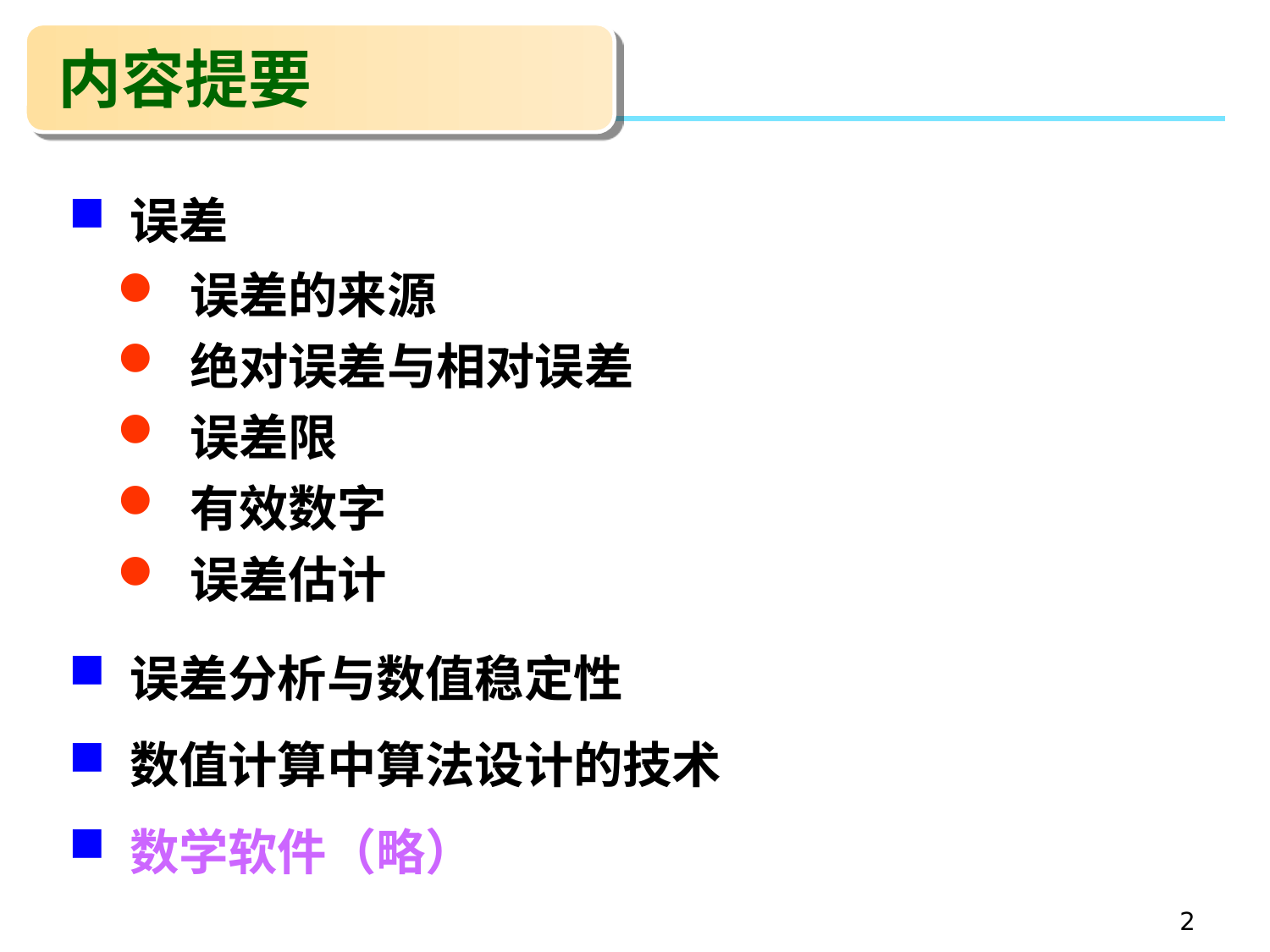

# 内容提要
 误差

 误差分析与数值稳定性
 数值计算中算法设计的技术
 数学软件（略）
 误差的来源
 绝对误差与相对误差
 误差限
 有效数字
 误差估计
2